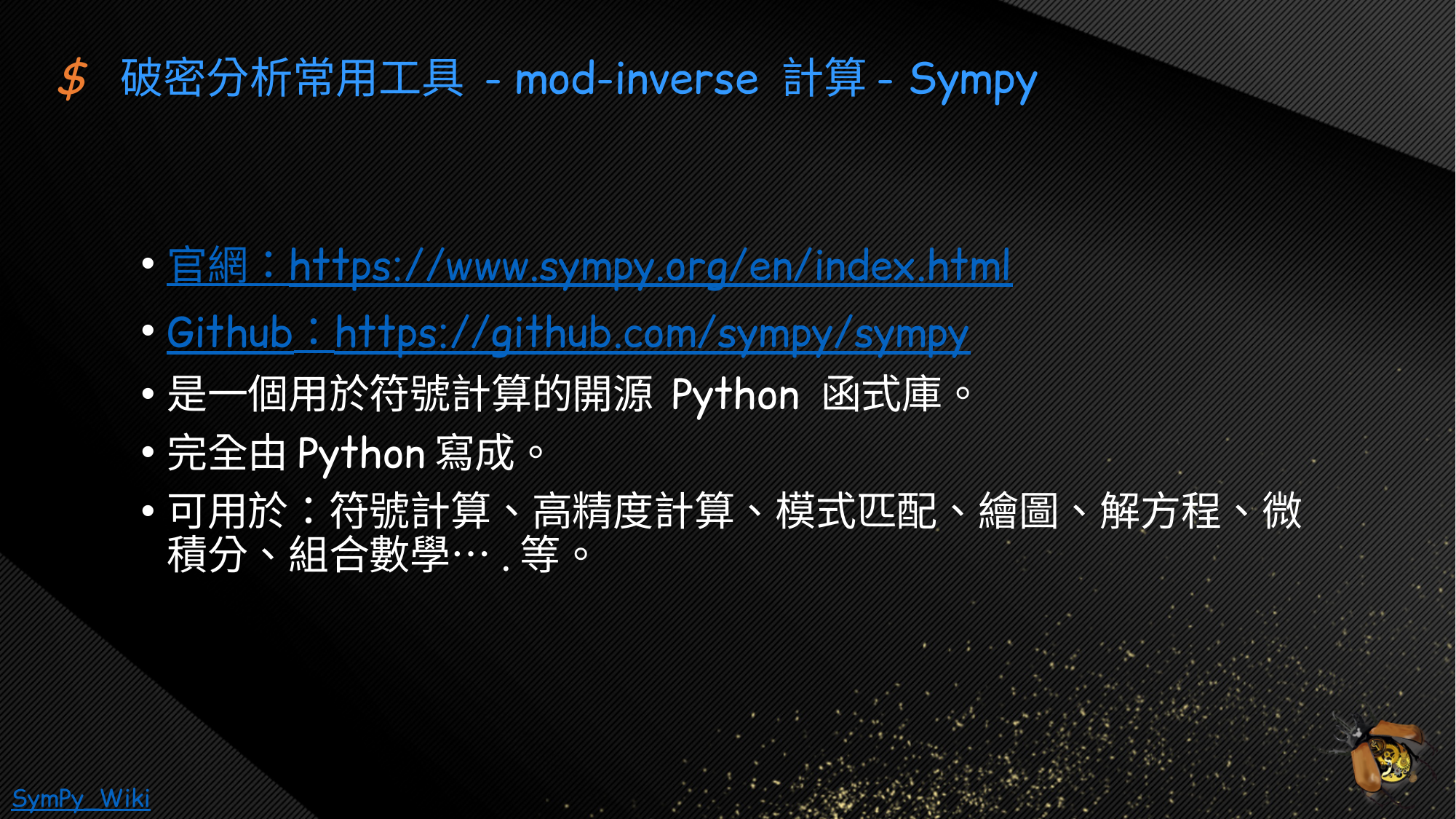

$  破密分析常用工具 - mod-inverse 計算- Sympy
官網：https://www.sympy.org/en/index.html
Github：https://github.com/sympy/sympy
是一個用於符號計算的開源 Python 函式庫。
完全由Python寫成。
可用於：符號計算、高精度計算、模式匹配、繪圖、解方程、微積分、組合數學….等。
SymPy_Wiki